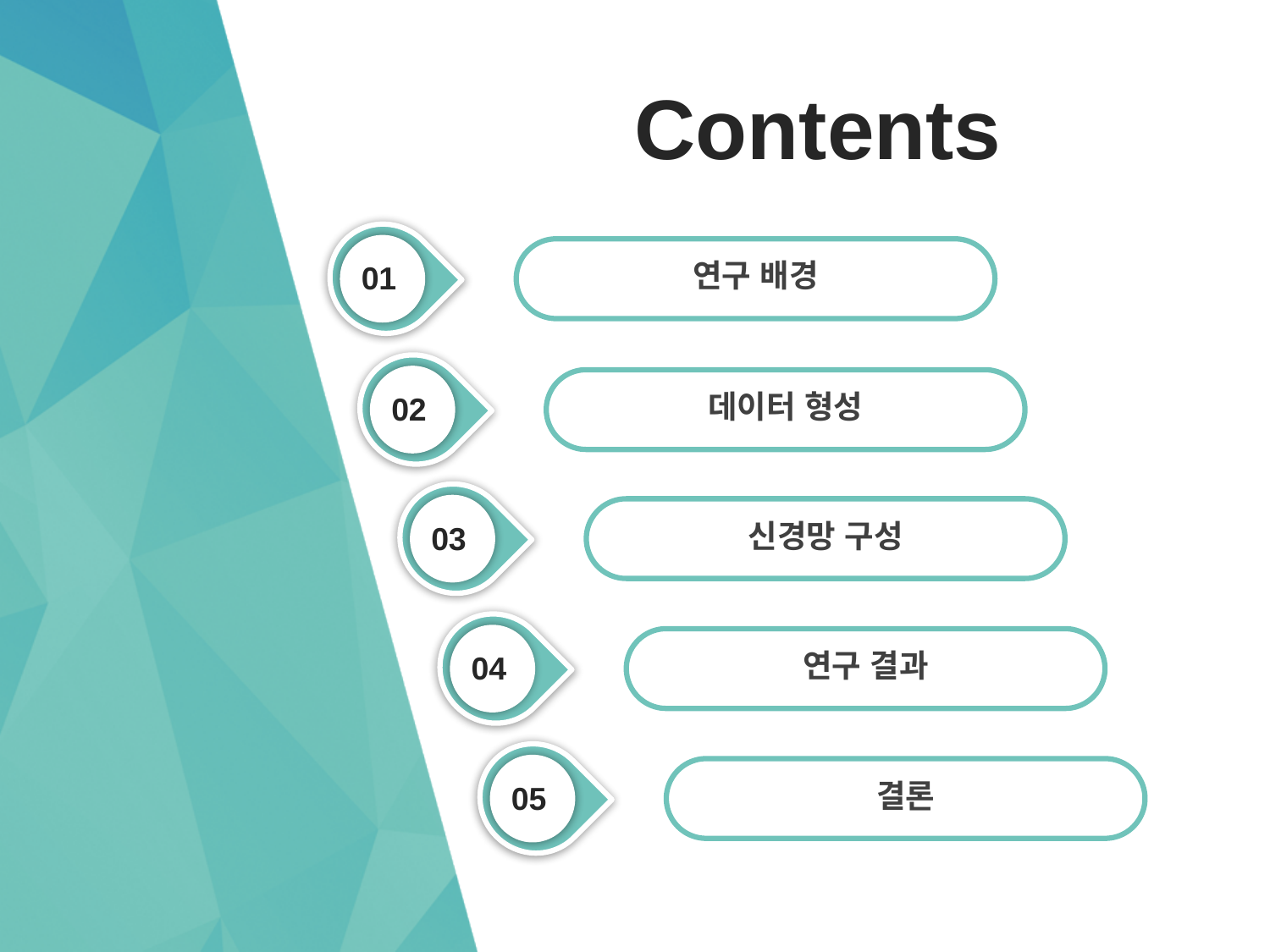

# Contents

연구 배경
01

데이터 형성
02

신경망 구성
03

연구 결과
04

결론
05